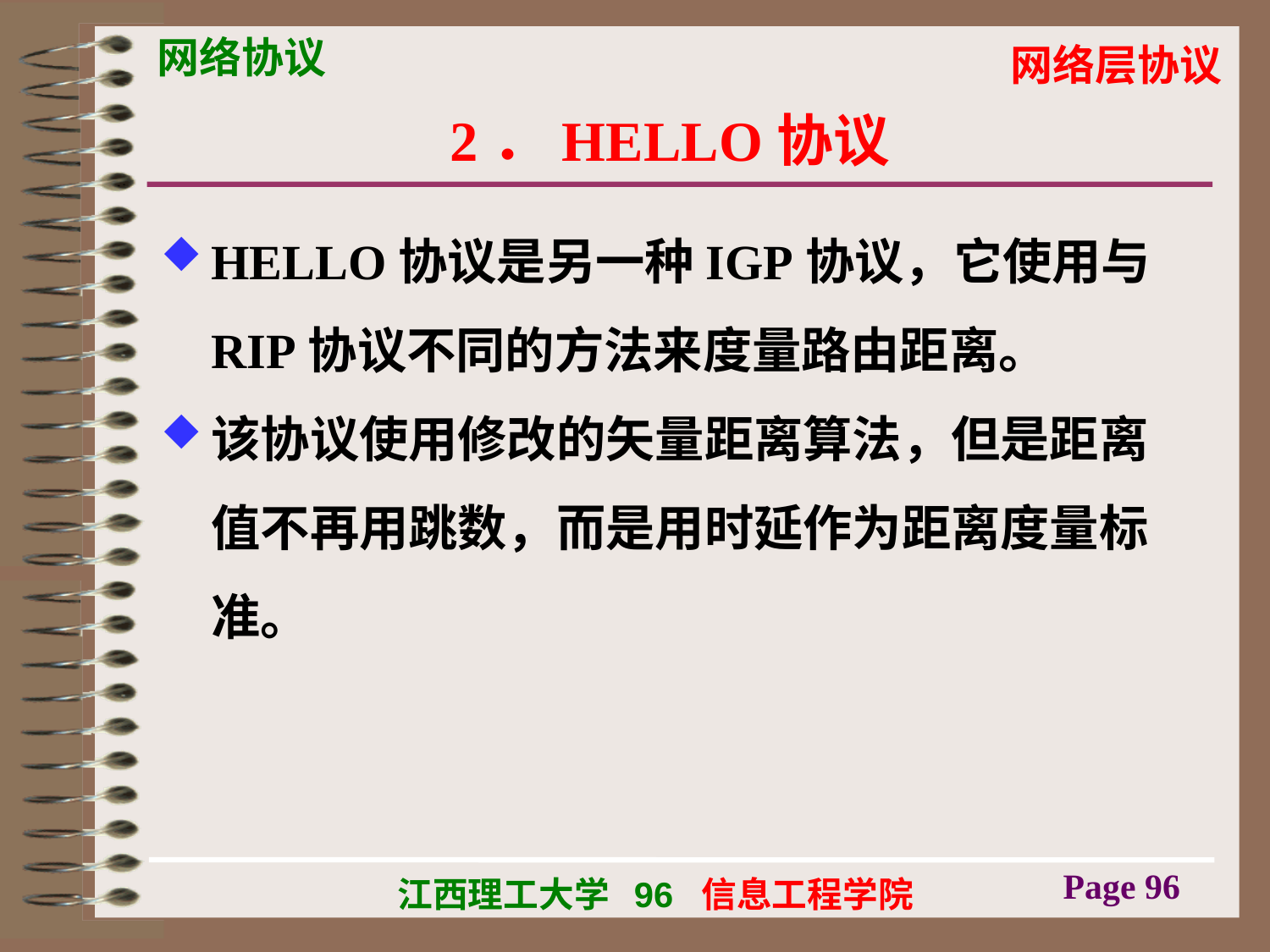

# 2．HELLO协议
HELLO协议是另一种IGP协议，它使用与RIP协议不同的方法来度量路由距离。
该协议使用修改的矢量距离算法，但是距离值不再用跳数，而是用时延作为距离度量标准。
Page 96